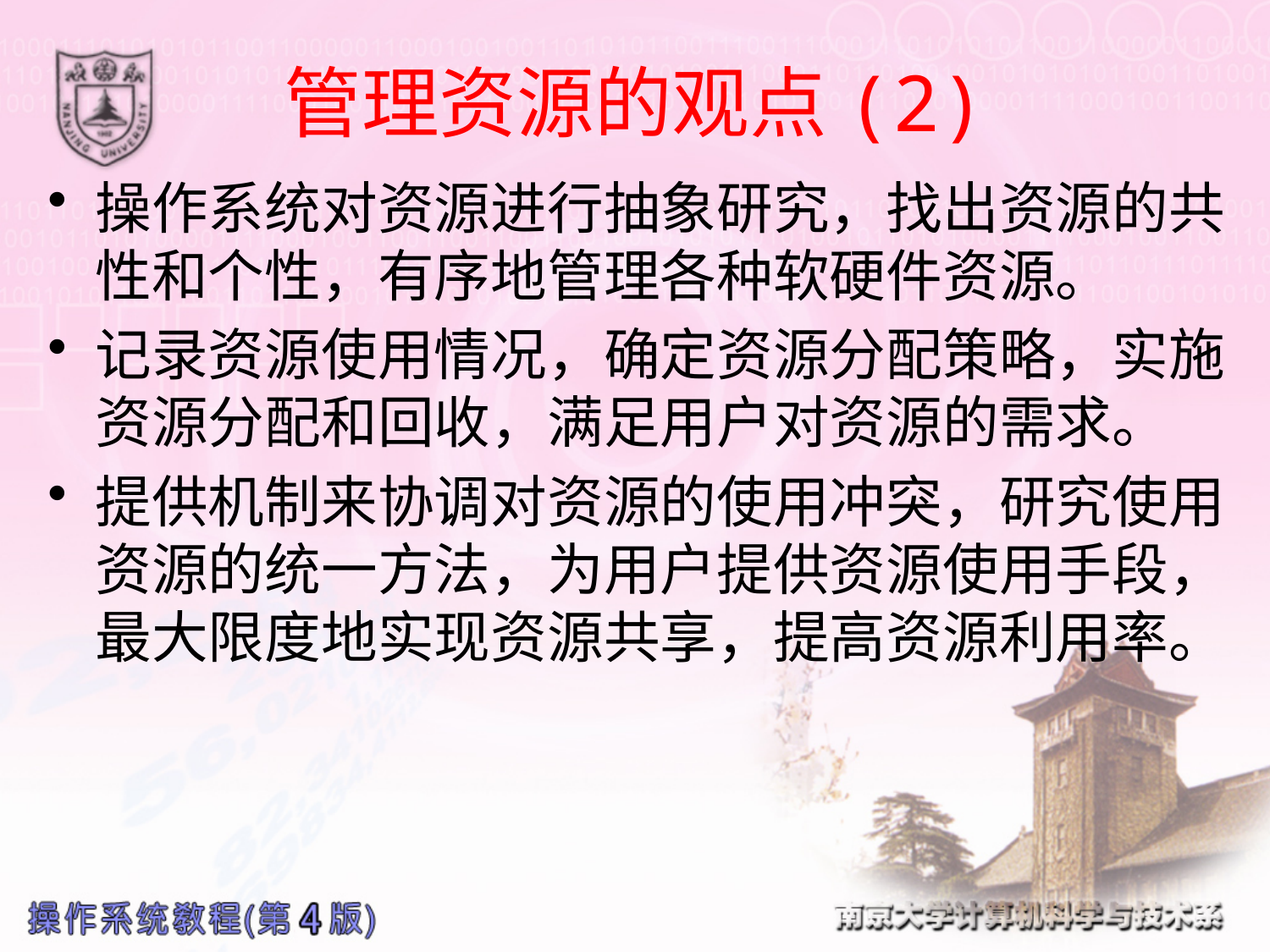

# 管理资源的观点(2)
操作系统对资源进行抽象研究，找出资源的共性和个性，有序地管理各种软硬件资源。
记录资源使用情况，确定资源分配策略，实施资源分配和回收，满足用户对资源的需求。
提供机制来协调对资源的使用冲突，研究使用资源的统一方法，为用户提供资源使用手段，最大限度地实现资源共享，提高资源利用率。